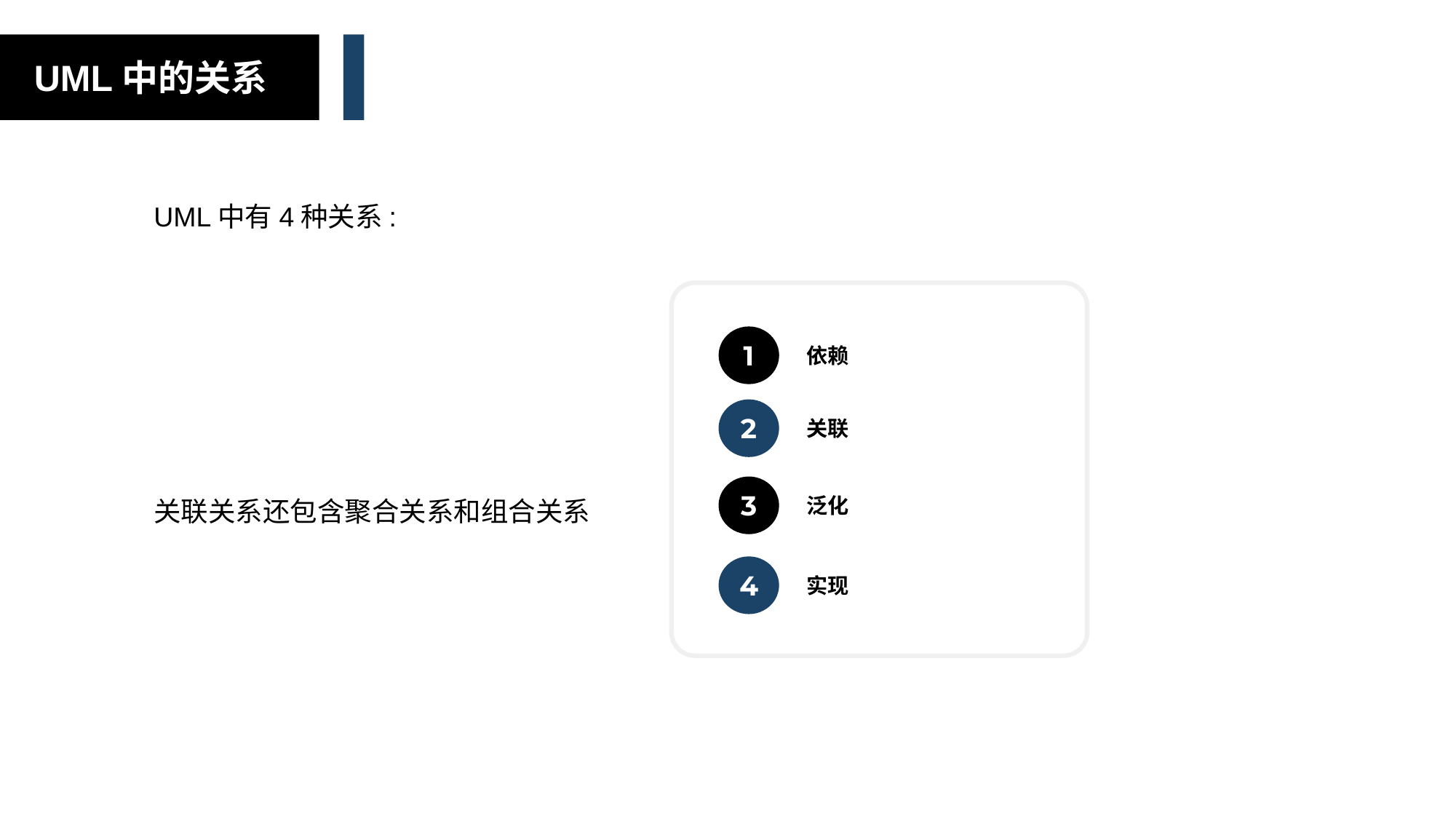

UML中的关系
UML中有4种关系:

关联关系还包含聚合关系和组合关系

1
依赖

2
关联

3
泛化

4
实现